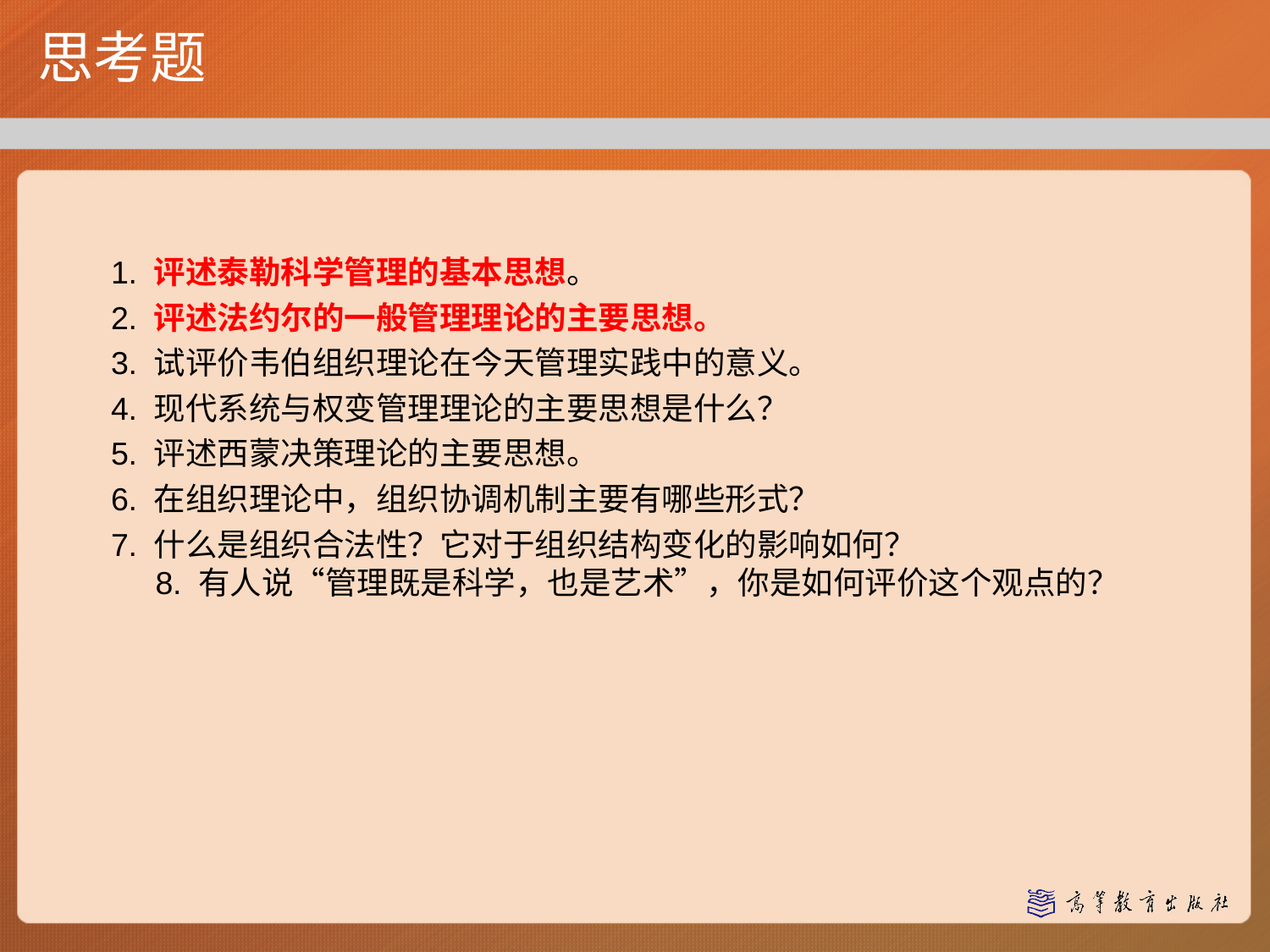

思考题
1. 评述泰勒科学管理的基本思想。
2. 评述法约尔的一般管理理论的主要思想。
3. 试评价韦伯组织理论在今天管理实践中的意义。
4. 现代系统与权变管理理论的主要思想是什么？
5. 评述西蒙决策理论的主要思想。
6. 在组织理论中，组织协调机制主要有哪些形式？
7. 什么是组织合法性？它对于组织结构变化的影响如何？
     8. 有人说“管理既是科学，也是艺术”，你是如何评价这个观点的？